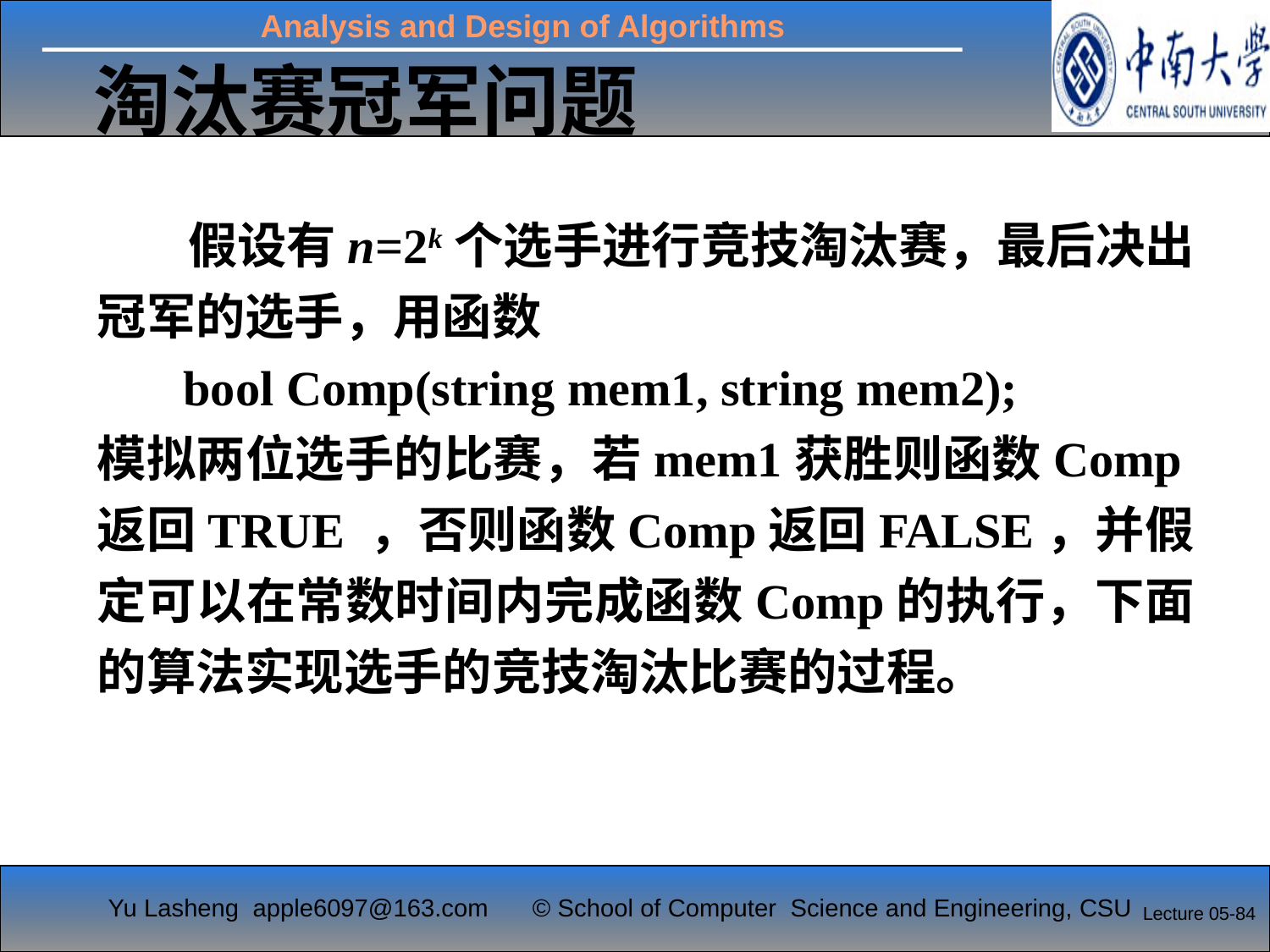

淘汰赛冠军问题
       假设有n=2k个选手进行竞技淘汰赛，最后决出冠军的选手，用函数
       bool Comp(string mem1, string mem2);
模拟两位选手的比赛，若mem1获胜则函数Comp返回TRUE ，否则函数Comp返回FALSE，并假定可以在常数时间内完成函数Comp的执行，下面的算法实现选手的竞技淘汰比赛的过程。

Lecture 05-84